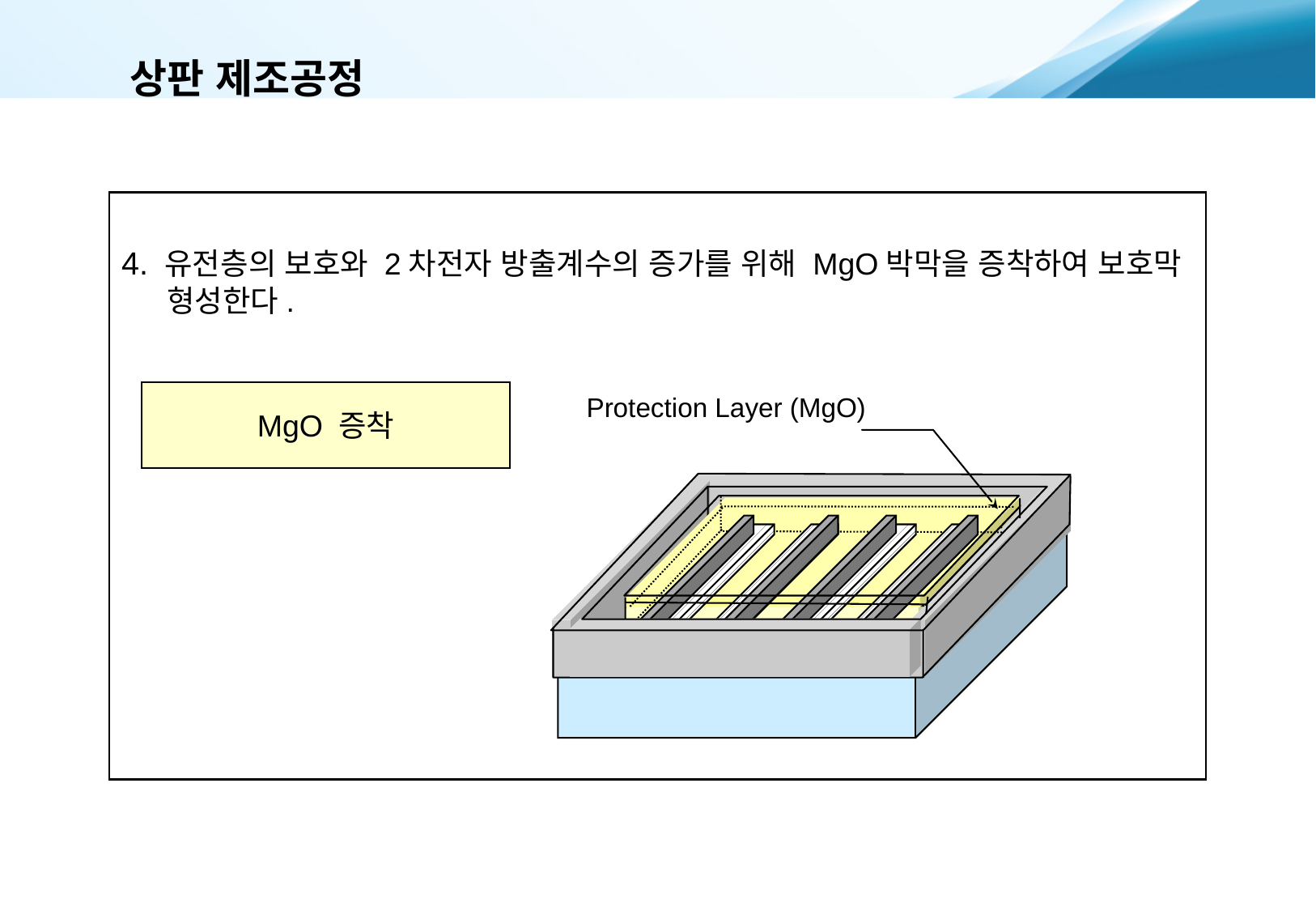

# 상판 제조공정

4. 유전층의 보호와 2차전자 방출계수의 증가를 위해 MgO박막을 증착하여 보호막 형성한다.
MgO 증착
Protection Layer (MgO)